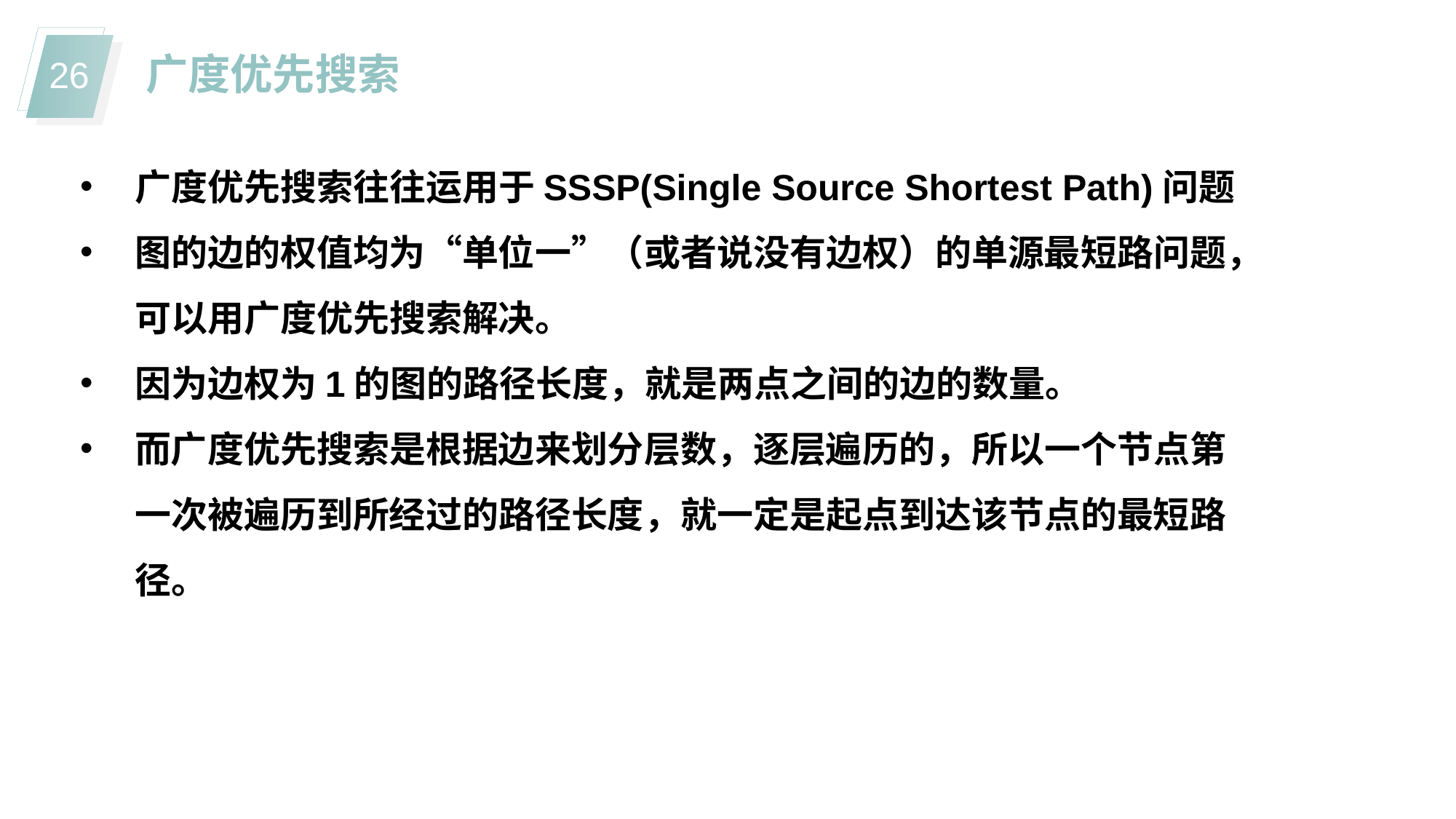

广度优先搜索
广度优先搜索往往运用于SSSP(Single Source Shortest Path)问题
图的边的权值均为“单位一”（或者说没有边权）的单源最短路问题，可以用广度优先搜索解决。
因为边权为1的图的路径长度，就是两点之间的边的数量。
而广度优先搜索是根据边来划分层数，逐层遍历的，所以一个节点第一次被遍历到所经过的路径长度，就一定是起点到达该节点的最短路径。